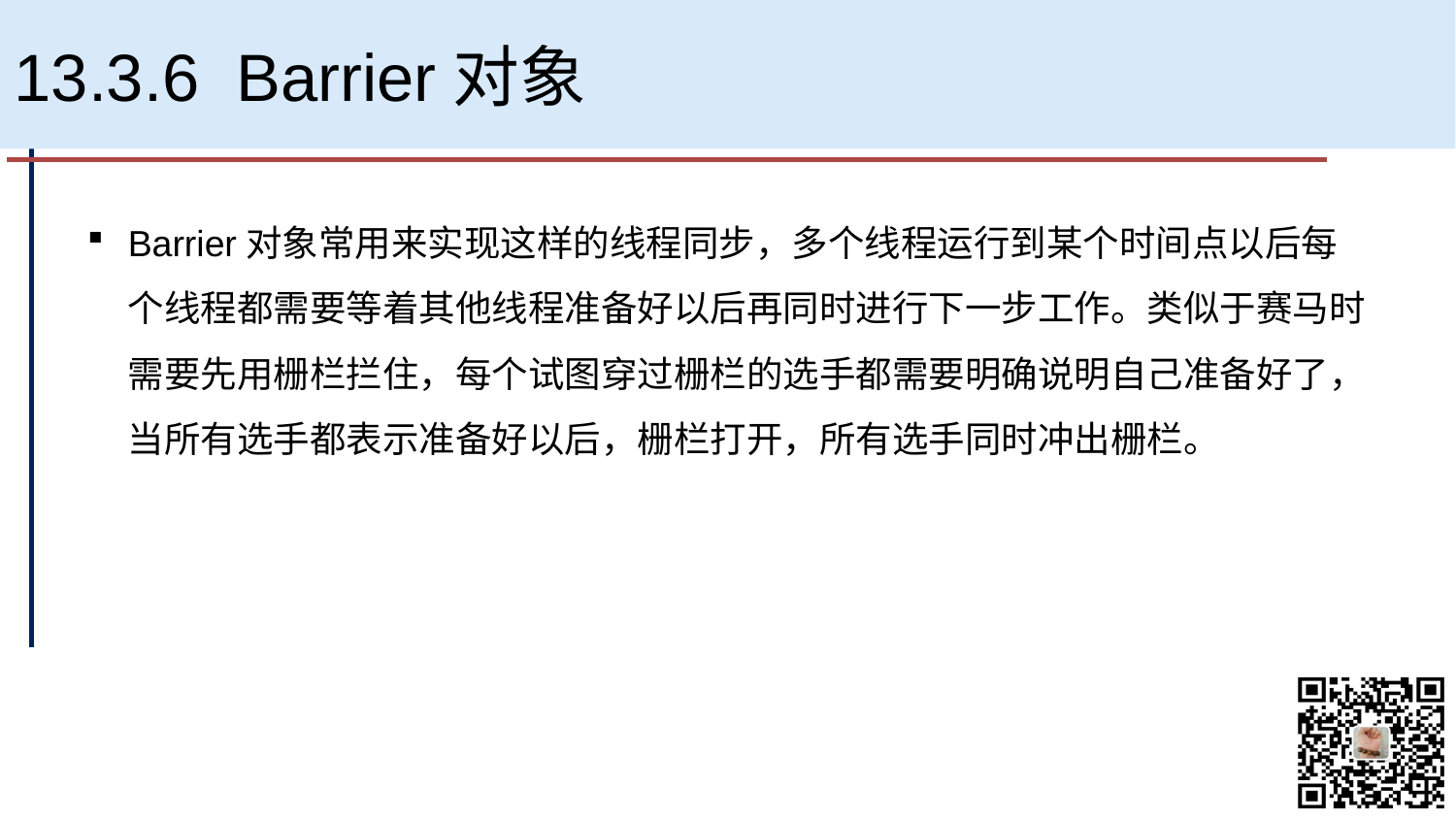

# 13.3.6  Barrier对象
Barrier对象常用来实现这样的线程同步，多个线程运行到某个时间点以后每个线程都需要等着其他线程准备好以后再同时进行下一步工作。类似于赛马时需要先用栅栏拦住，每个试图穿过栅栏的选手都需要明确说明自己准备好了，当所有选手都表示准备好以后，栅栏打开，所有选手同时冲出栅栏。